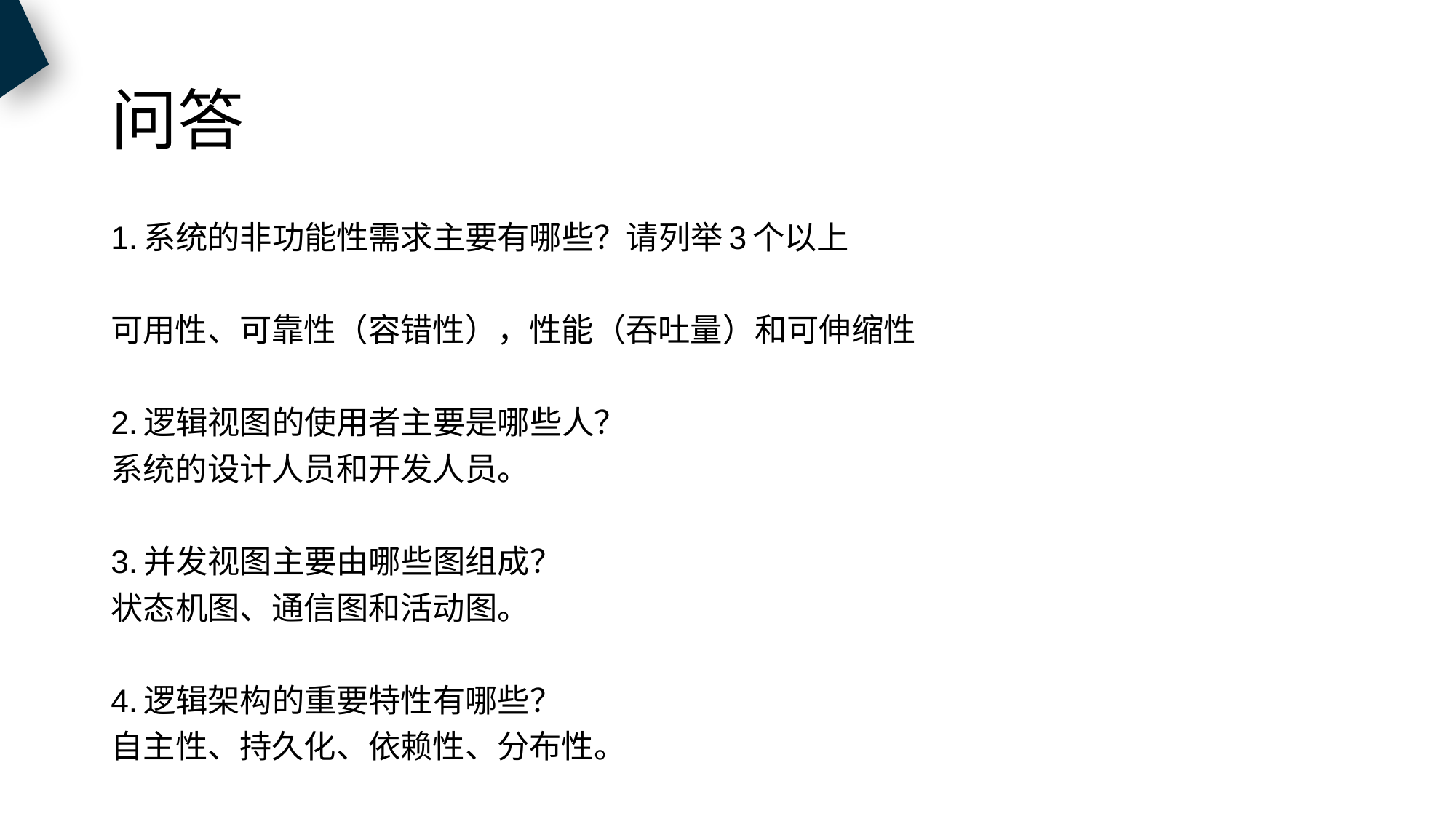

# 问答
1.系统的非功能性需求主要有哪些？请列举3个以上

可用性、可靠性（容错性），性能（吞吐量）和可伸缩性

2.逻辑视图的使用者主要是哪些人？
系统的设计人员和开发人员。

3.并发视图主要由哪些图组成？
状态机图、通信图和活动图。

4.逻辑架构的重要特性有哪些？
自主性、持久化、依赖性、分布性。